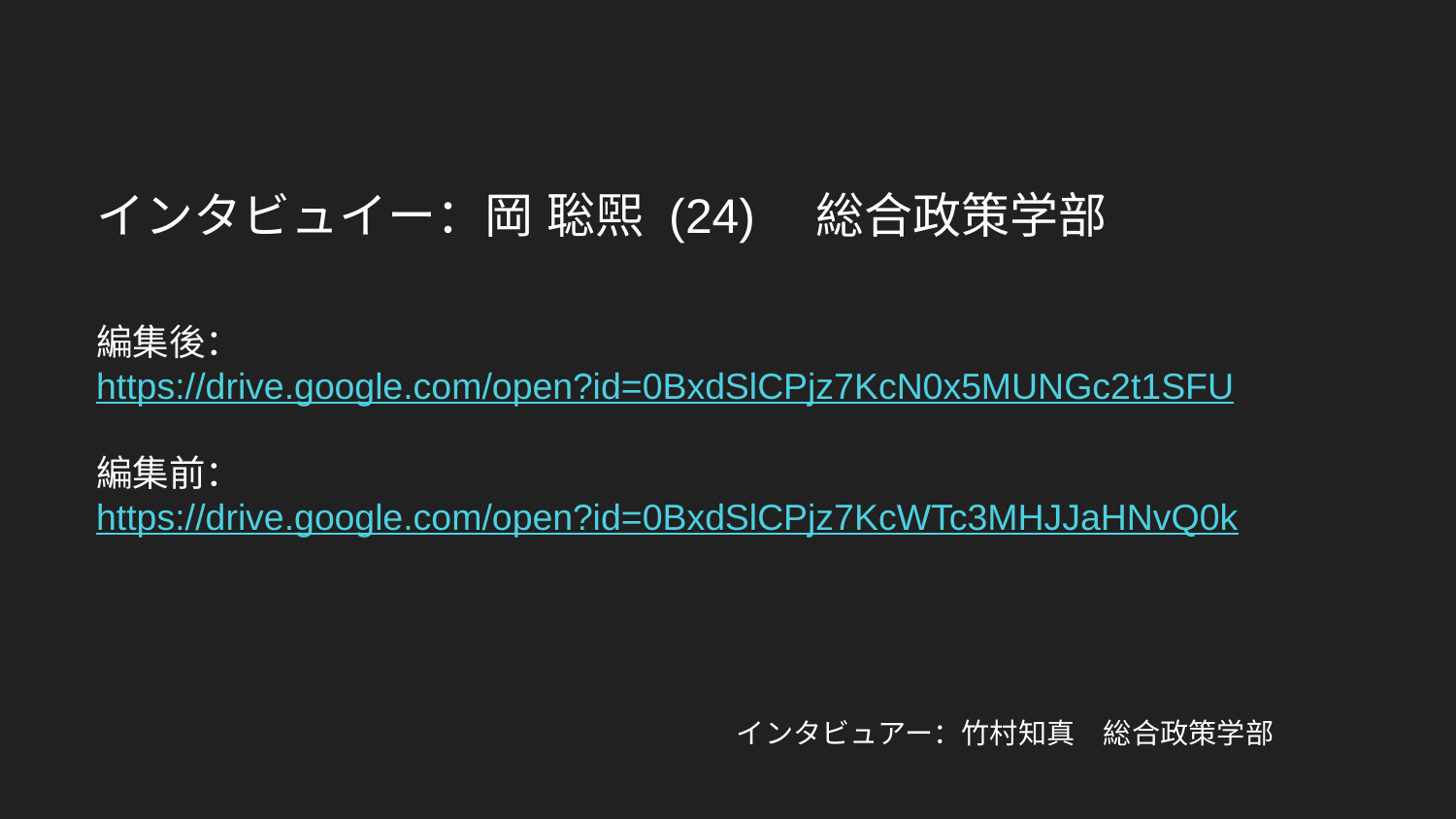

# インタビュイー：岡 聡煕 (24)　総合政策学部

編集後：
https://drive.google.com/open?id=0BxdSlCPjz7KcN0x5MUNGc2t1SFU

編集前：
https://drive.google.com/open?id=0BxdSlCPjz7KcWTc3MHJJaHNvQ0k

インタビュアー：竹村知真　総合政策学部